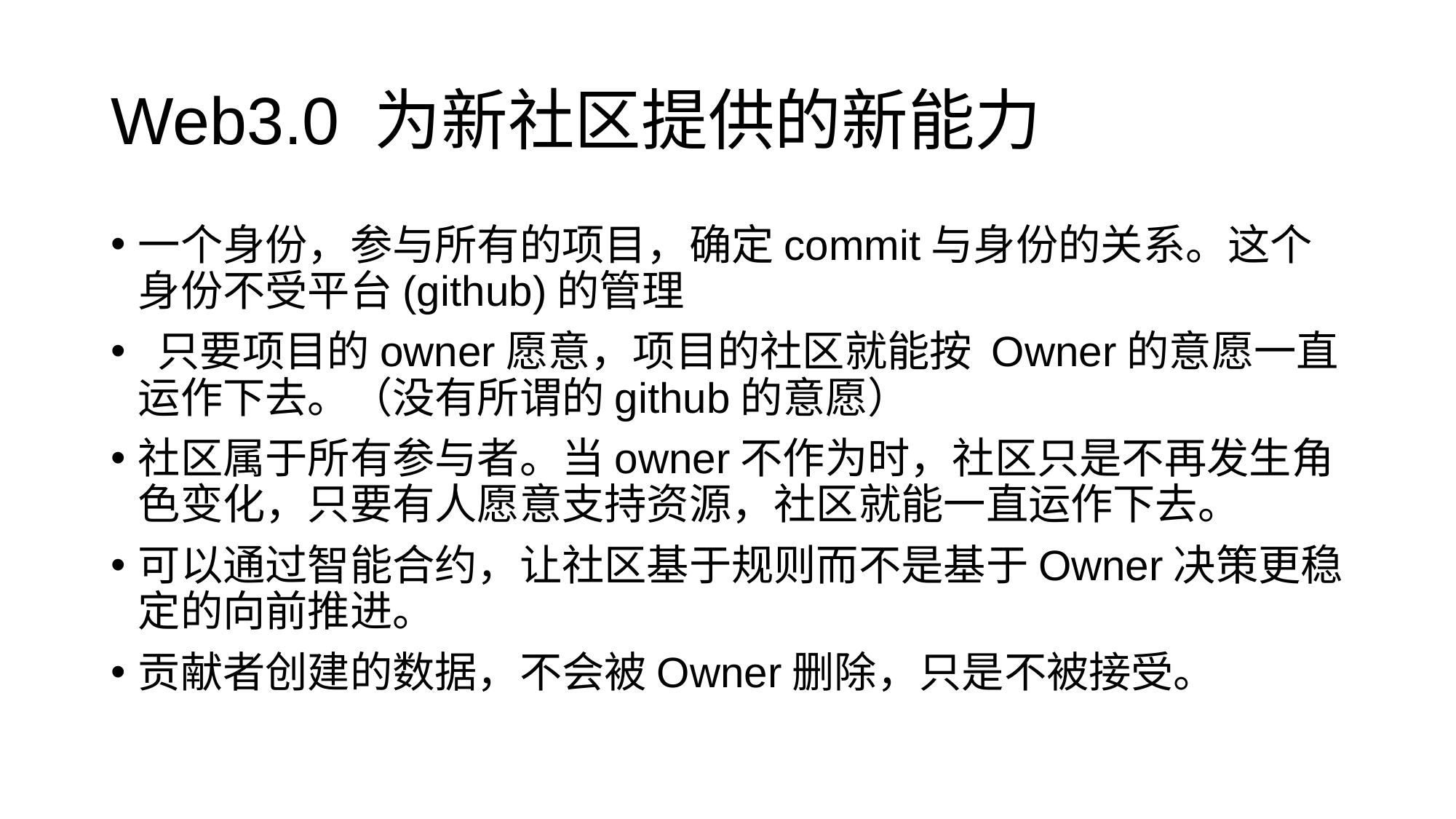

# Web3.0 为新社区提供的新能力
一个身份，参与所有的项目，确定commit与身份的关系。这个身份不受平台(github)的管理
 只要项目的owner愿意，项目的社区就能按 Owner的意愿一直运作下去。（没有所谓的github的意愿）
社区属于所有参与者。当owner不作为时，社区只是不再发生角色变化，只要有人愿意支持资源，社区就能一直运作下去。
可以通过智能合约，让社区基于规则而不是基于Owner决策更稳定的向前推进。
贡献者创建的数据，不会被Owner删除，只是不被接受。